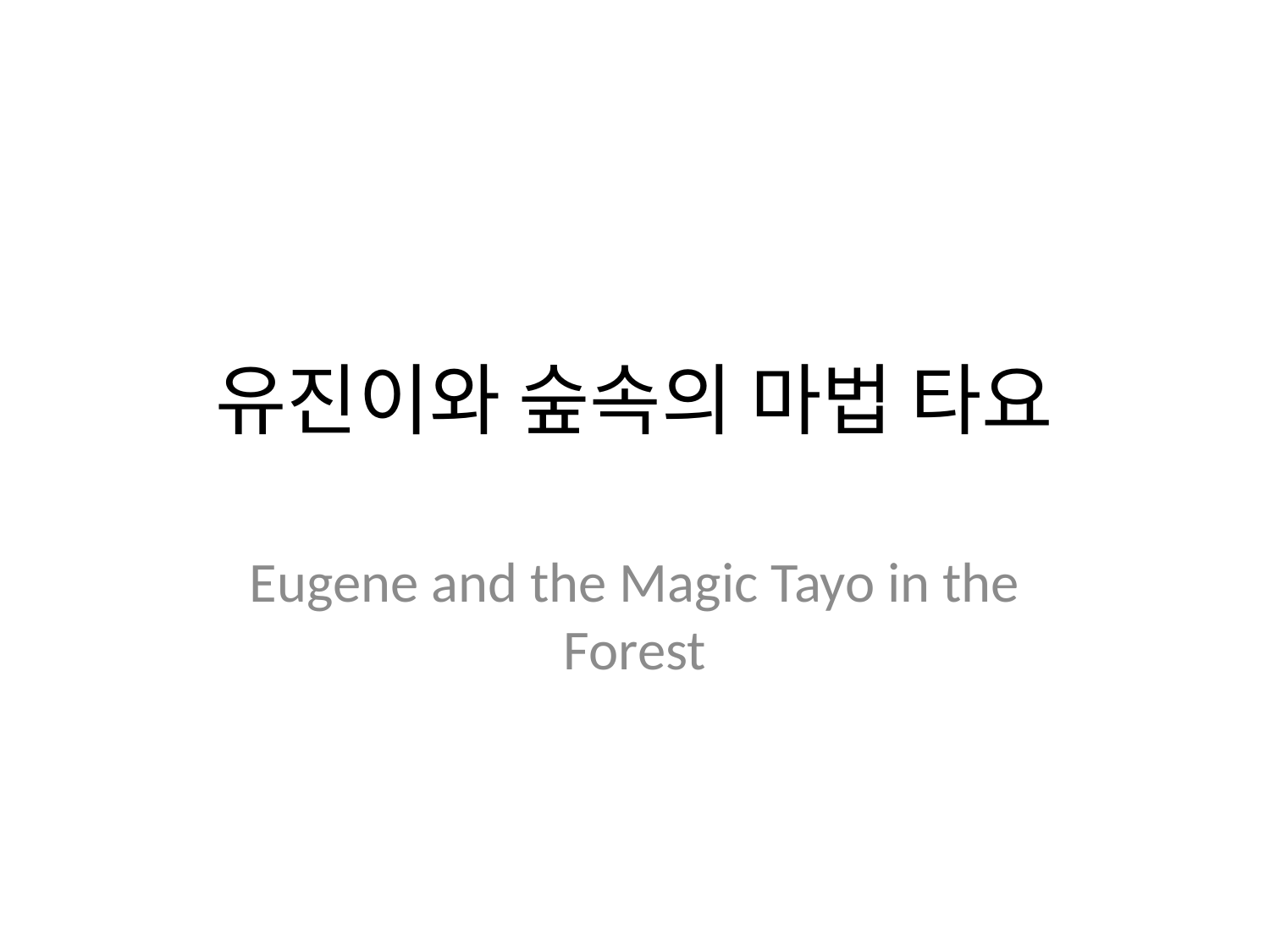

# 유진이와 숲속의 마법 타요
Eugene and the Magic Tayo in the Forest